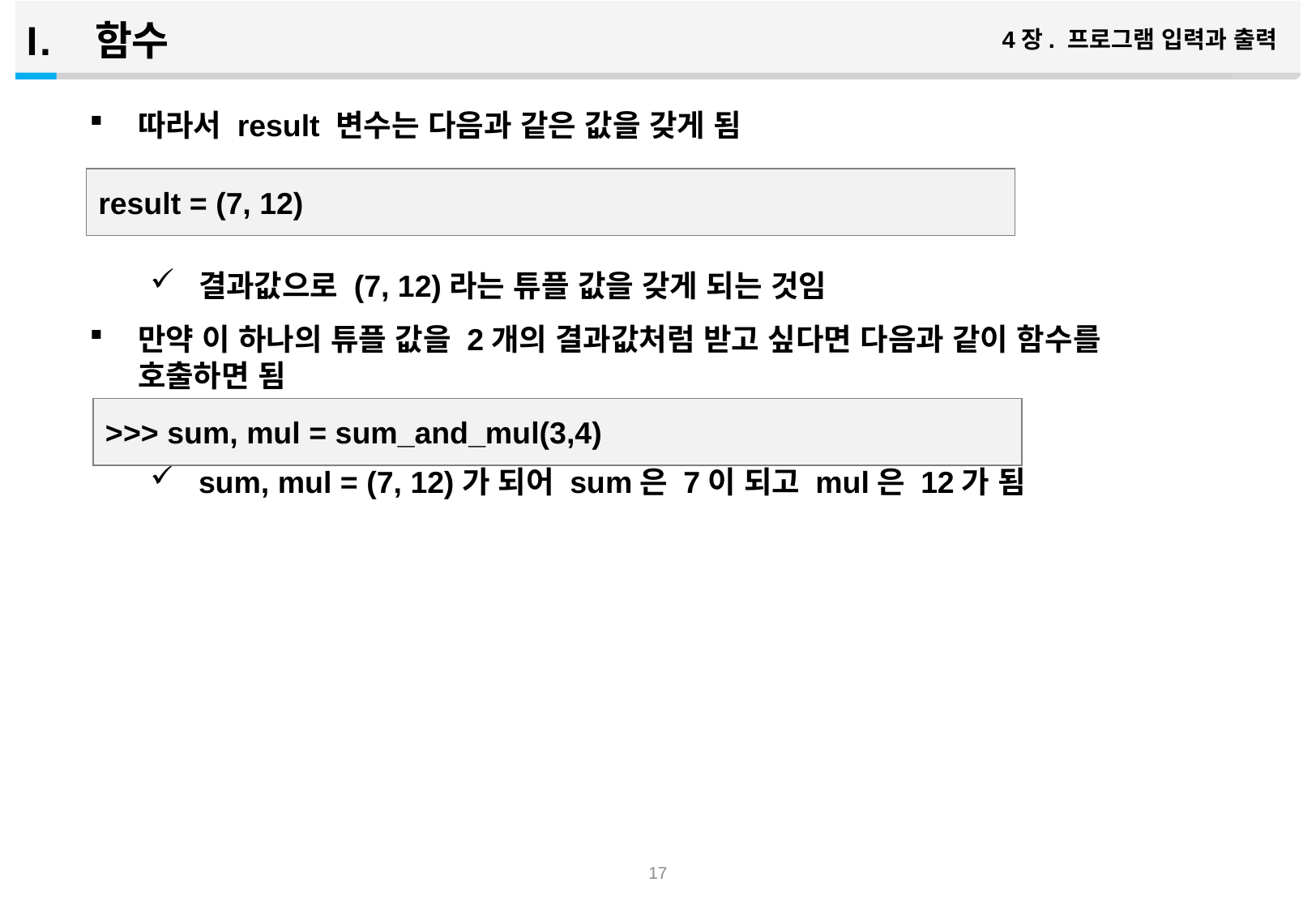

함수
4장. 프로그램 입력과 출력
따라서 result 변수는 다음과 같은 값을 갖게 됨

결과값으로 (7, 12)라는 튜플 값을 갖게 되는 것임
만약 이 하나의 튜플 값을 2개의 결과값처럼 받고 싶다면 다음과 같이 함수를           호출하면 됨

sum, mul = (7, 12)가 되어 sum은 7이 되고 mul은 12가 됨
result = (7, 12)
>>> sum, mul = sum_and_mul(3,4)
17